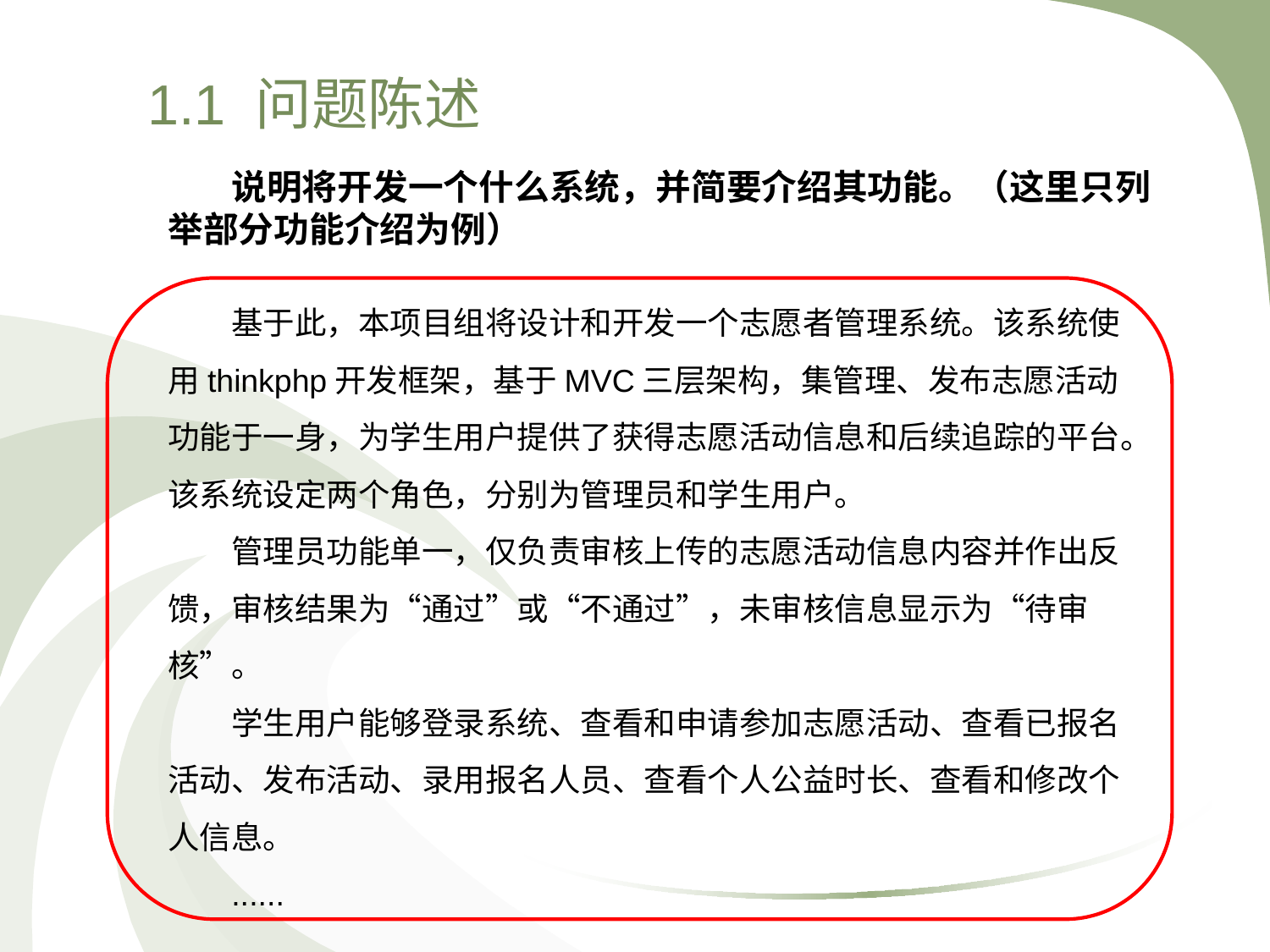

# 1.1 问题陈述
说明将开发一个什么系统，并简要介绍其功能。（这里只列举部分功能介绍为例）

基于此，本项目组将设计和开发一个志愿者管理系统。该系统使用thinkphp开发框架，基于MVC三层架构，集管理、发布志愿活动功能于一身，为学生用户提供了获得志愿活动信息和后续追踪的平台。该系统设定两个角色，分别为管理员和学生用户。
管理员功能单一，仅负责审核上传的志愿活动信息内容并作出反馈，审核结果为“通过”或“不通过”，未审核信息显示为“待审核”。
学生用户能够登录系统、查看和申请参加志愿活动、查看已报名活动、发布活动、录用报名人员、查看个人公益时长、查看和修改个人信息。
......